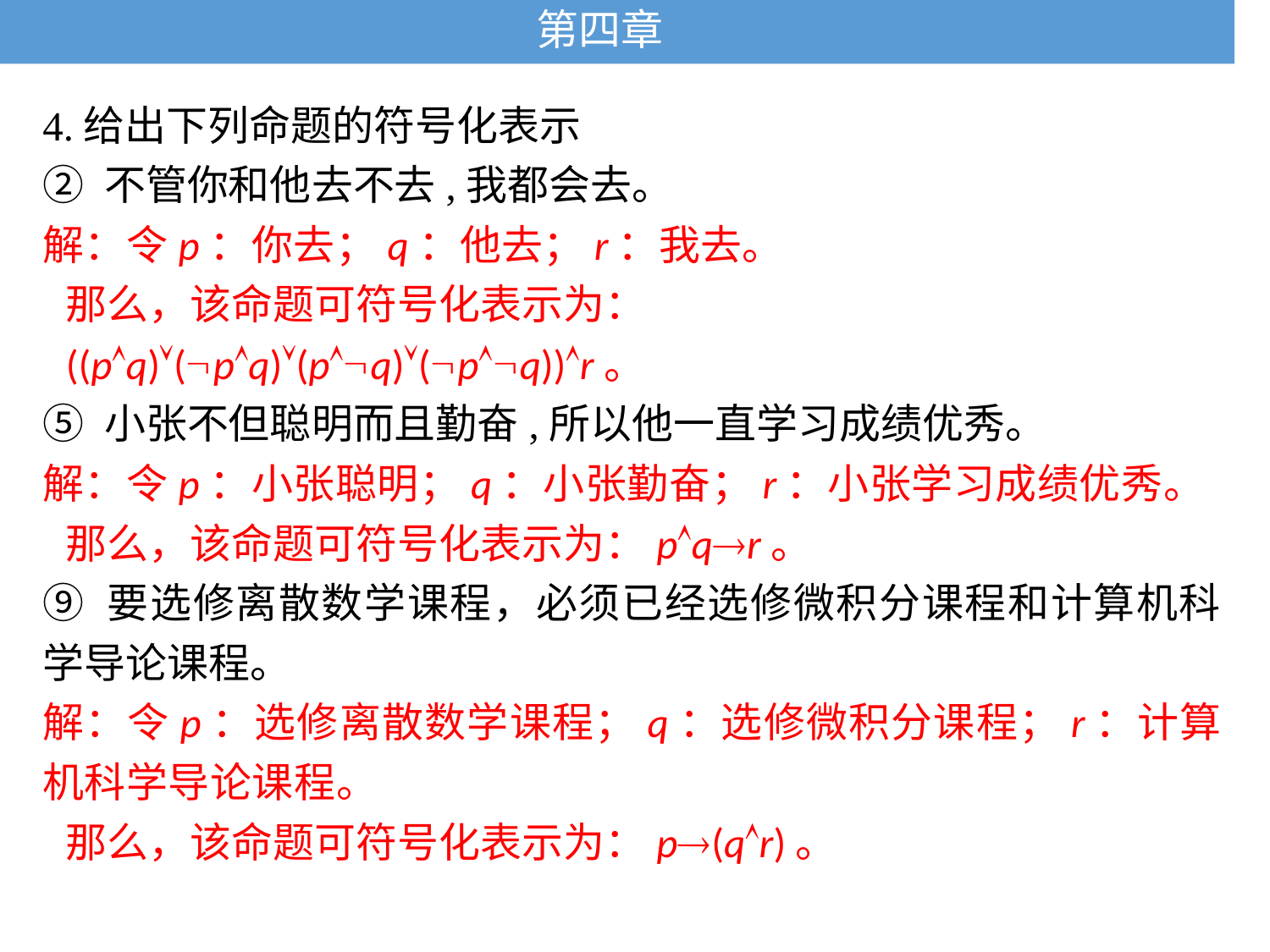

# 第四章
4.给出下列命题的符号化表示
② 不管你和他去不去,我都会去。
解：令p：你去；q：他去；r：我去。
那么，该命题可符号化表示为：((p∧q)∨(¬p∧q)∨(p∧¬q)∨(¬p∧¬q))∧r。
⑤ 小张不但聪明而且勤奋,所以他一直学习成绩优秀。
解：令p：小张聪明；q：小张勤奋；r：小张学习成绩优秀。
那么，该命题可符号化表示为：p∧q→r。
⑨ 要选修离散数学课程，必须已经选修微积分课程和计算机科学导论课程。
解：令p：选修离散数学课程；q：选修微积分课程；r：计算机科学导论课程。
那么，该命题可符号化表示为：p→(q∧r)。